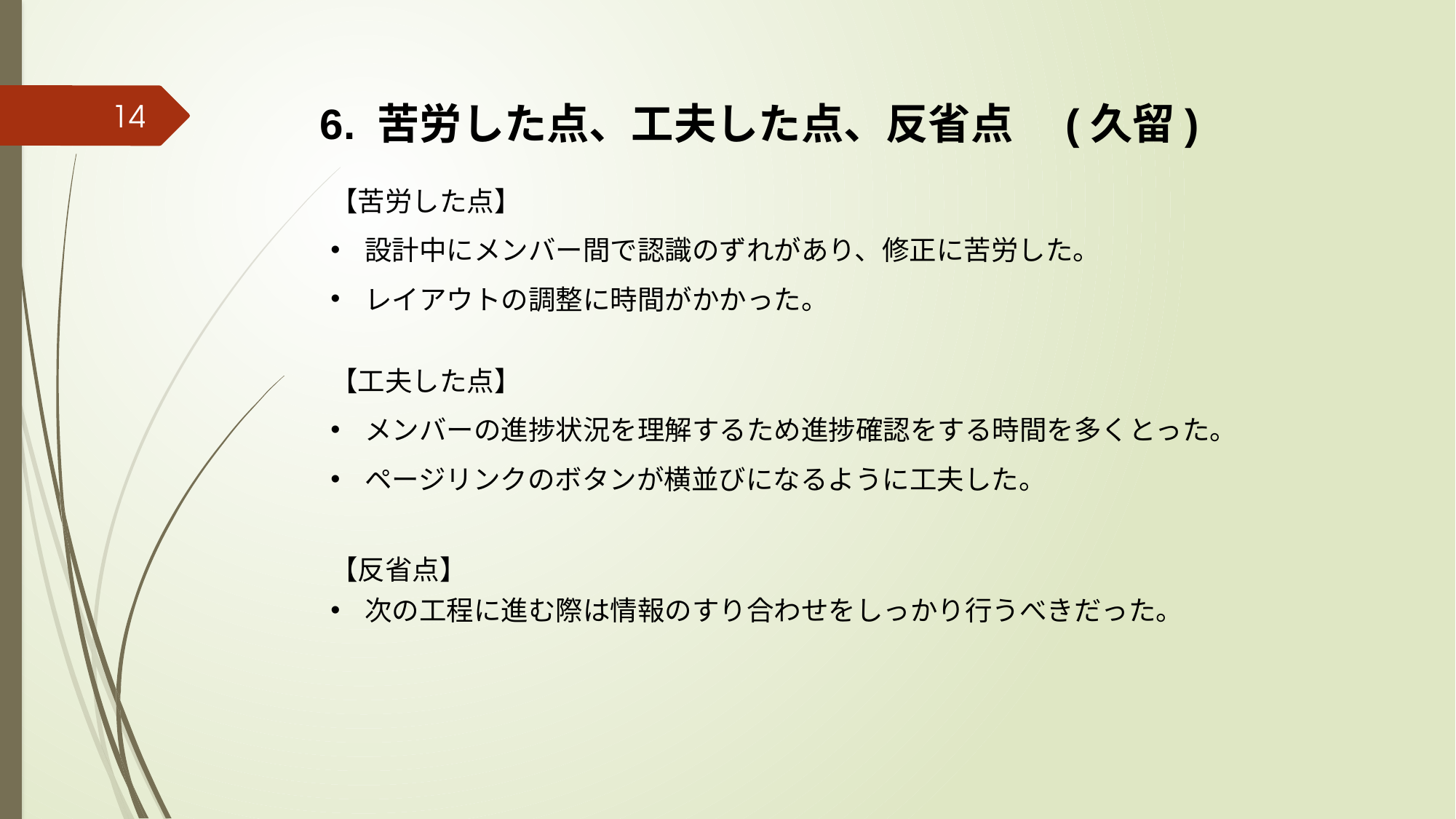

6. 苦労した点、工夫した点、反省点　(久留)
14
【苦労した点】
設計中にメンバー間で認識のずれがあり、修正に苦労した。
レイアウトの調整に時間がかかった。

【工夫した点】
メンバーの進捗状況を理解するため進捗確認をする時間を多くとった。
ページリンクのボタンが横並びになるように工夫した。

【反省点】
次の工程に進む際は情報のすり合わせをしっかり行うべきだった。